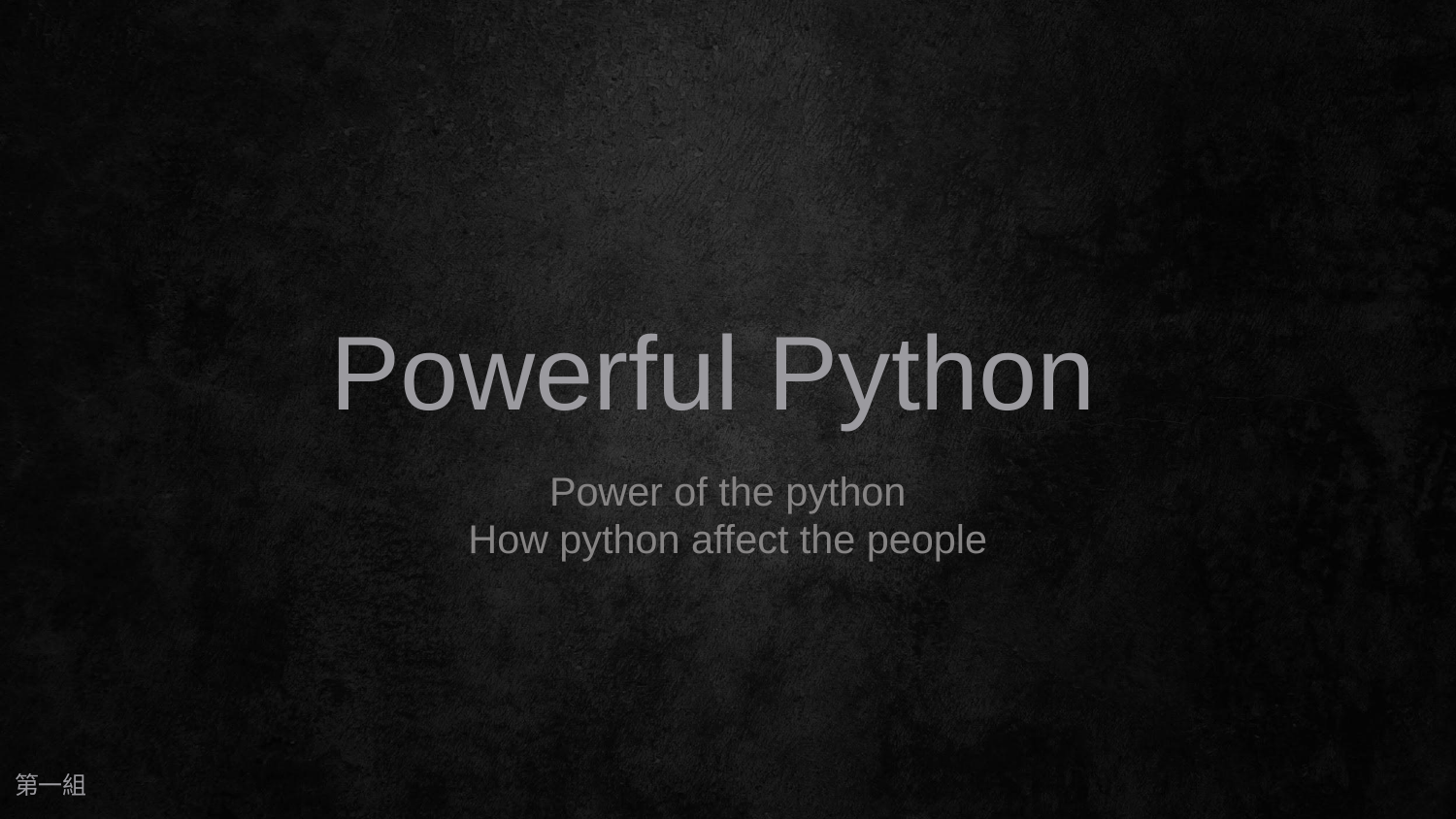

Powerful Python
Power of the python
How python affect the people
第一組